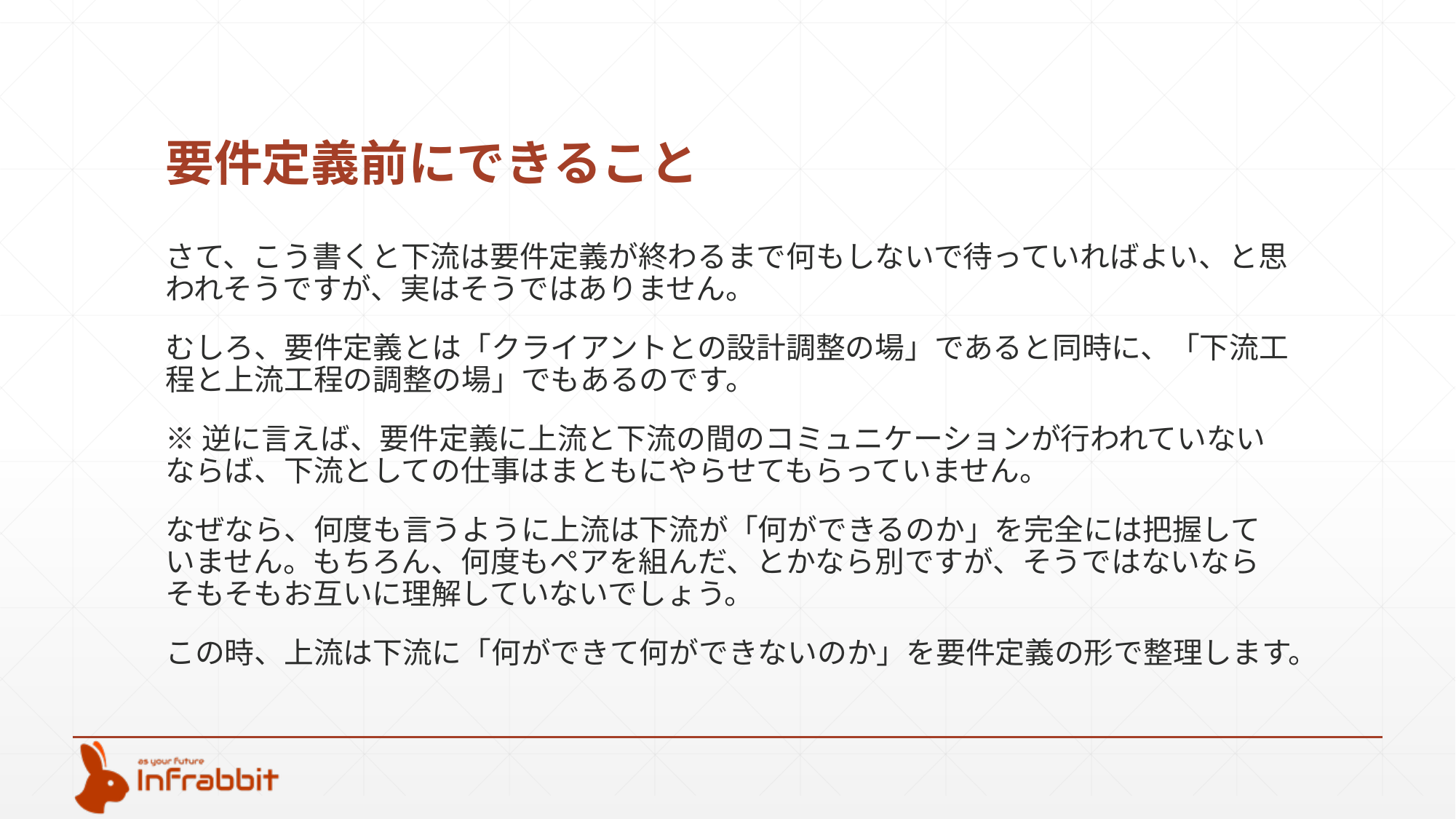

# 要件定義前にできること
さて、こう書くと下流は要件定義が終わるまで何もしないで待っていればよい、と思われそうですが、実はそうではありません。
むしろ、要件定義とは「クライアントとの設計調整の場」であると同時に、「下流工程と上流工程の調整の場」でもあるのです。
※逆に言えば、要件定義に上流と下流の間のコミュニケーションが行われていないならば、下流としての仕事はまともにやらせてもらっていません。
なぜなら、何度も言うように上流は下流が「何ができるのか」を完全には把握していません。もちろん、何度もペアを組んだ、とかなら別ですが、そうではないならそもそもお互いに理解していないでしょう。
この時、上流は下流に「何ができて何ができないのか」を要件定義の形で整理します。